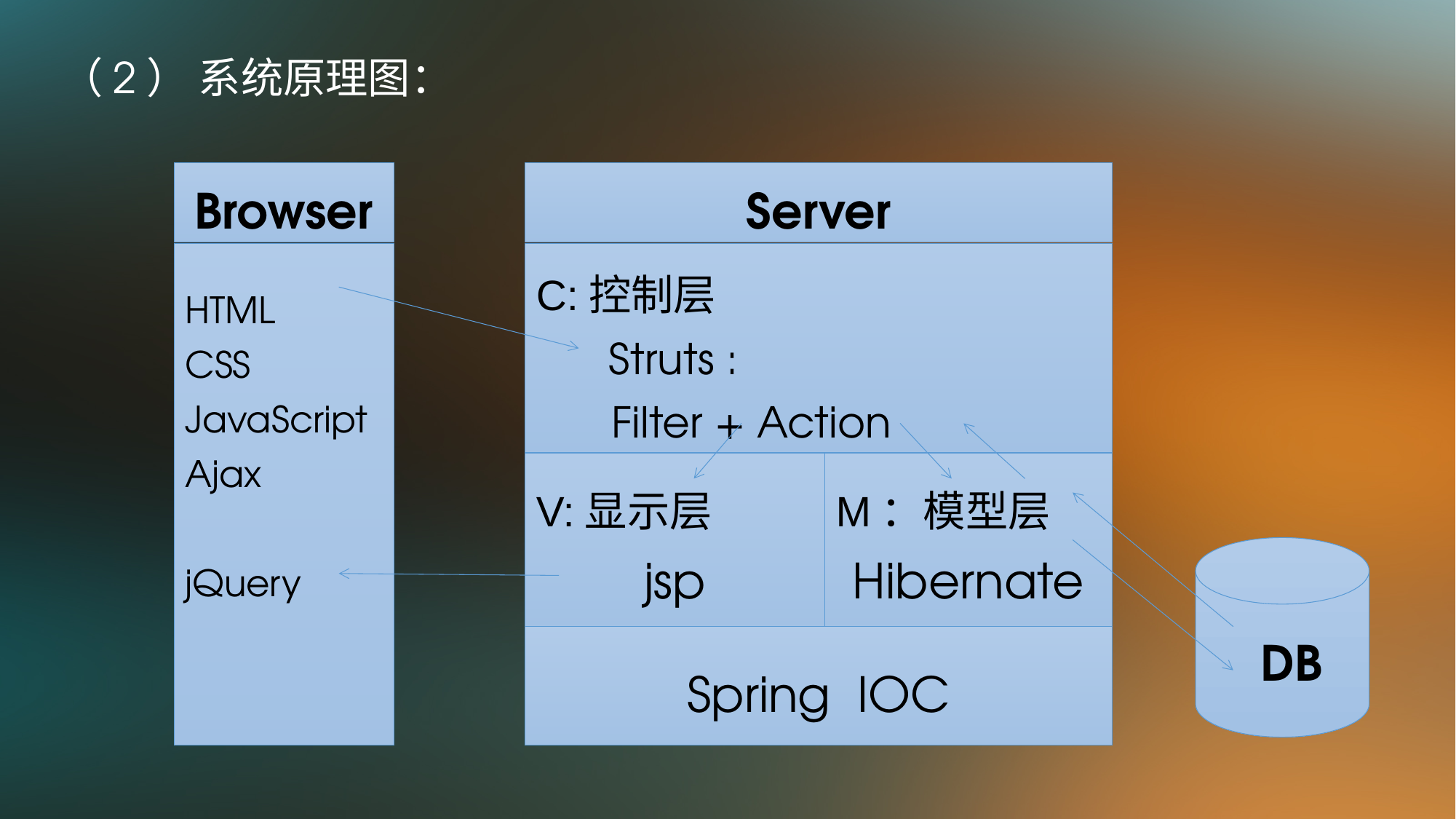

（2） 系统原理图：

Browser
Server

C:控制层
Struts :
 Filter + Action

HTML
CSS
JavaScript
Ajax

jQuery
V:显示层
jsp
M：模型层
Hibernate
  DB
Spring  IOC